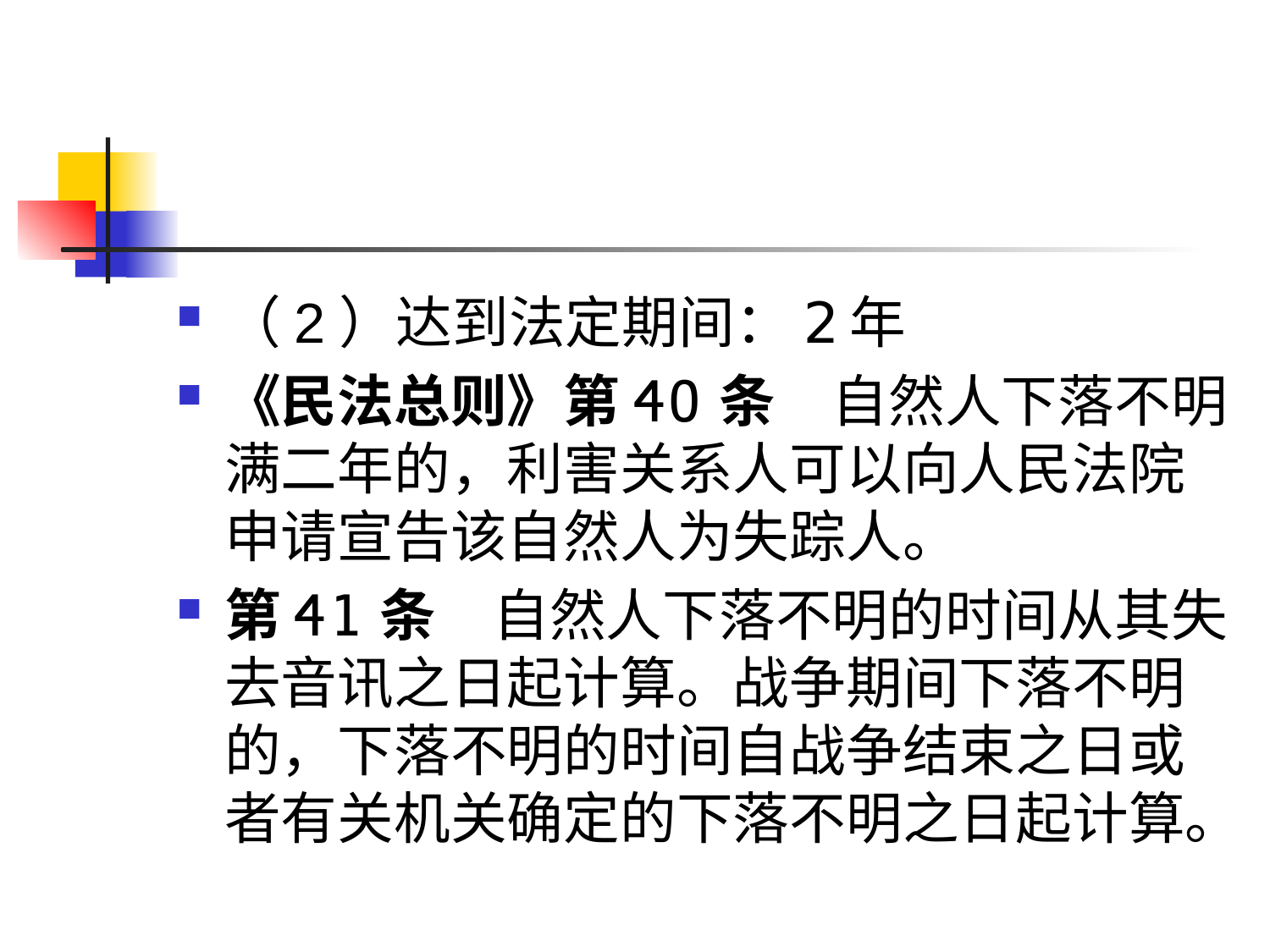

#
（2）达到法定期间：2年
《民法总则》第40条　自然人下落不明满二年的，利害关系人可以向人民法院申请宣告该自然人为失踪人。
第41条　自然人下落不明的时间从其失去音讯之日起计算。战争期间下落不明的，下落不明的时间自战争结束之日或者有关机关确定的下落不明之日起计算。